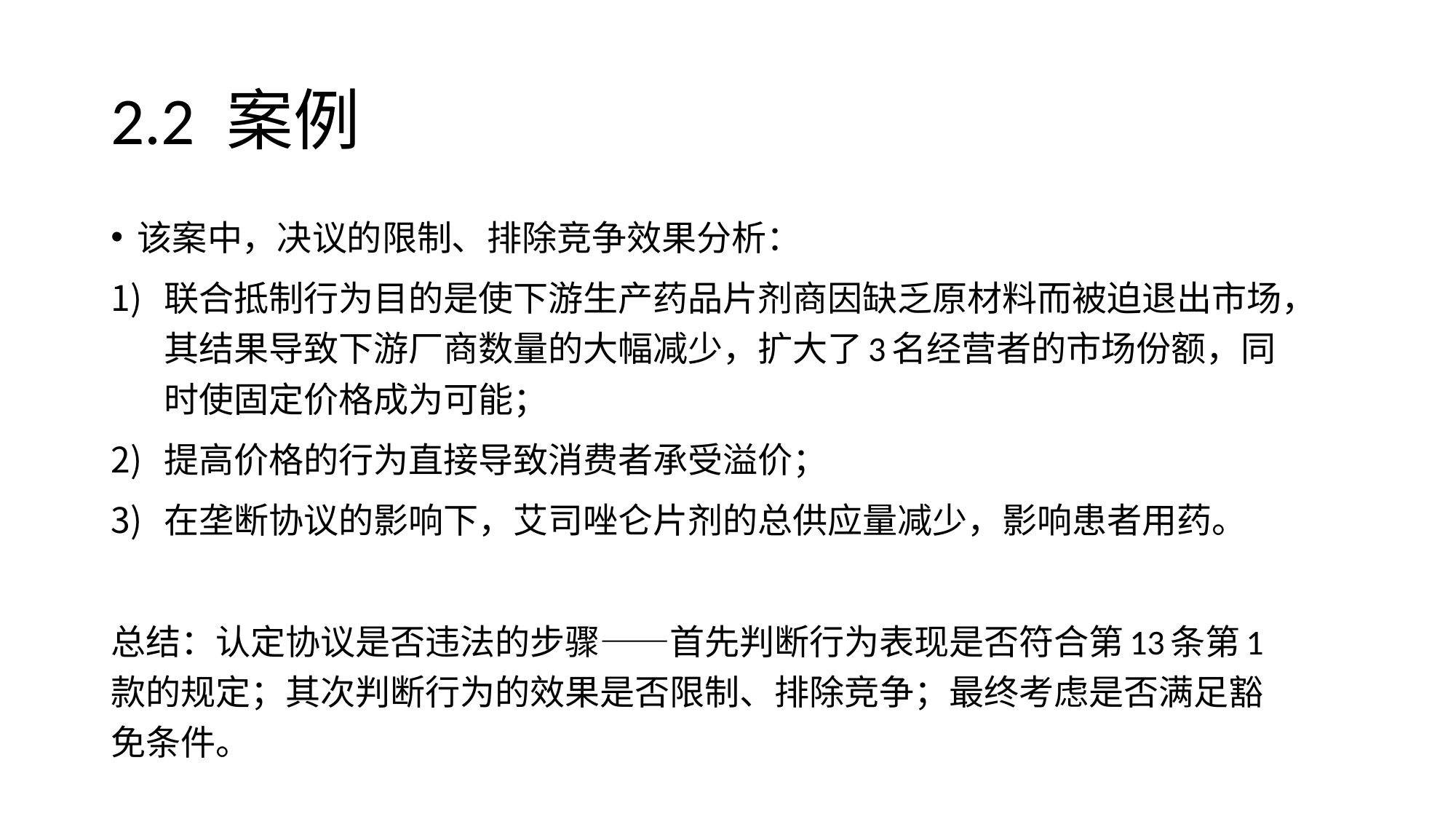

# 2.2 案例
该案中，决议的限制、排除竞争效果分析：
联合抵制行为目的是使下游生产药品片剂商因缺乏原材料而被迫退出市场，其结果导致下游厂商数量的大幅减少，扩大了3名经营者的市场份额，同时使固定价格成为可能；
提高价格的行为直接导致消费者承受溢价；
在垄断协议的影响下，艾司唑仑片剂的总供应量减少，影响患者用药。

总结：认定协议是否违法的步骤——首先判断行为表现是否符合第13条第1款的规定；其次判断行为的效果是否限制、排除竞争；最终考虑是否满足豁免条件。